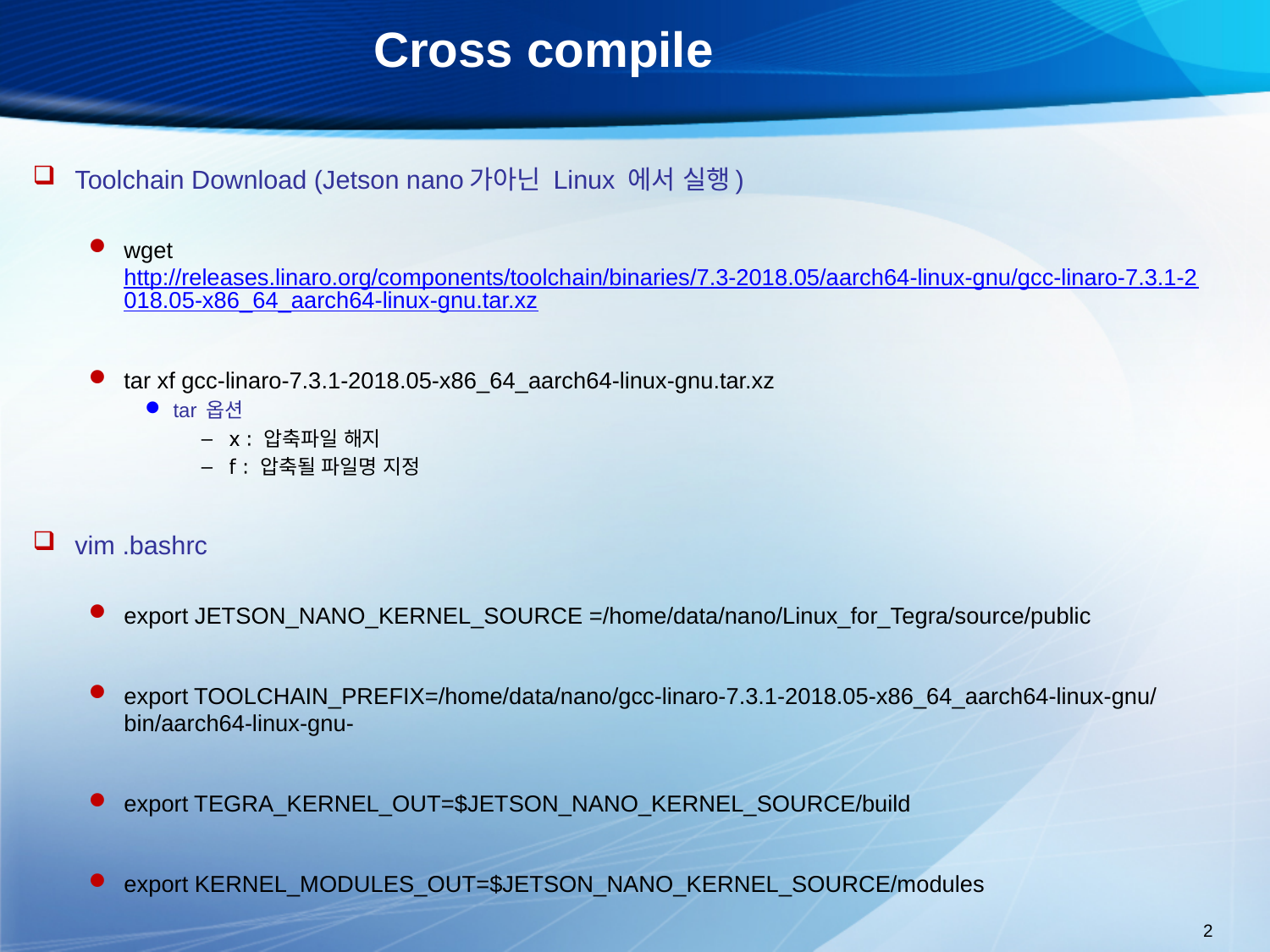

# Cross compile
Toolchain Download (Jetson nano가아닌 Linux 에서 실행)

wget http://releases.linaro.org/components/toolchain/binaries/7.3-2018.05/aarch64-linux-gnu/gcc-linaro-7.3.1-2018.05-x86_64_aarch64-linux-gnu.tar.xz

tar xf gcc-linaro-7.3.1-2018.05-x86_64_aarch64-linux-gnu.tar.xz
tar 옵션
x : 압축파일 해지
f : 압축될 파일명 지정

vim .bashrc

export JETSON_NANO_KERNEL_SOURCE =/home/data/nano/Linux_for_Tegra/source/public

export TOOLCHAIN_PREFIX=/home/data/nano/gcc-linaro-7.3.1-2018.05-x86_64_aarch64-linux-gnu/bin/aarch64-linux-gnu-

export TEGRA_KERNEL_OUT=$JETSON_NANO_KERNEL_SOURCE/build

export KERNEL_MODULES_OUT=$JETSON_NANO_KERNEL_SOURCE/modules